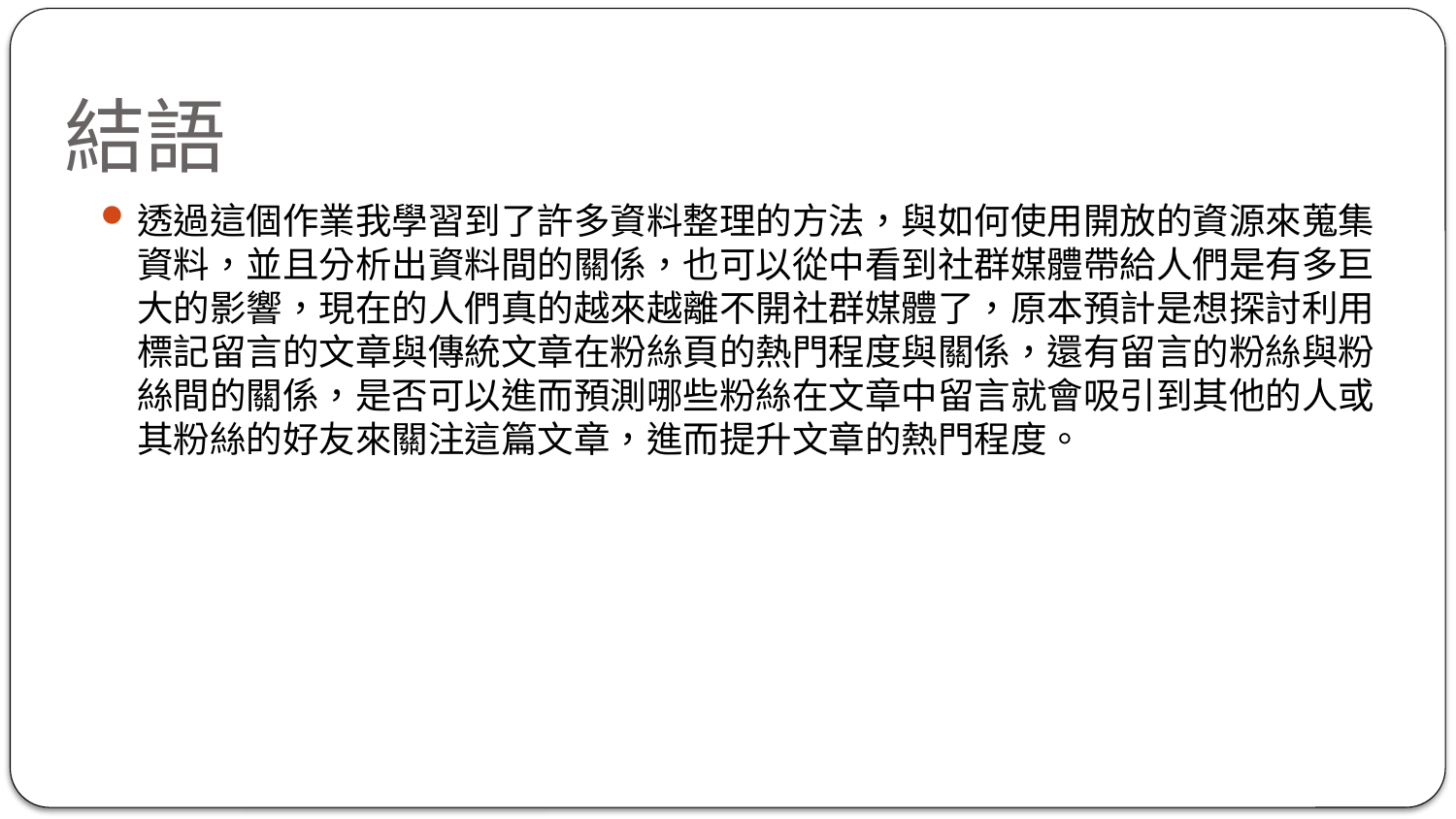

# 結語
透過這個作業我學習到了許多資料整理的方法，與如何使用開放的資源來蒐集資料，並且分析出資料間的關係，也可以從中看到社群媒體帶給人們是有多巨大的影響，現在的人們真的越來越離不開社群媒體了，原本預計是想探討利用標記留言的文章與傳統文章在粉絲頁的熱門程度與關係，還有留言的粉絲與粉絲間的關係，是否可以進而預測哪些粉絲在文章中留言就會吸引到其他的人或其粉絲的好友來關注這篇文章，進而提升文章的熱門程度。